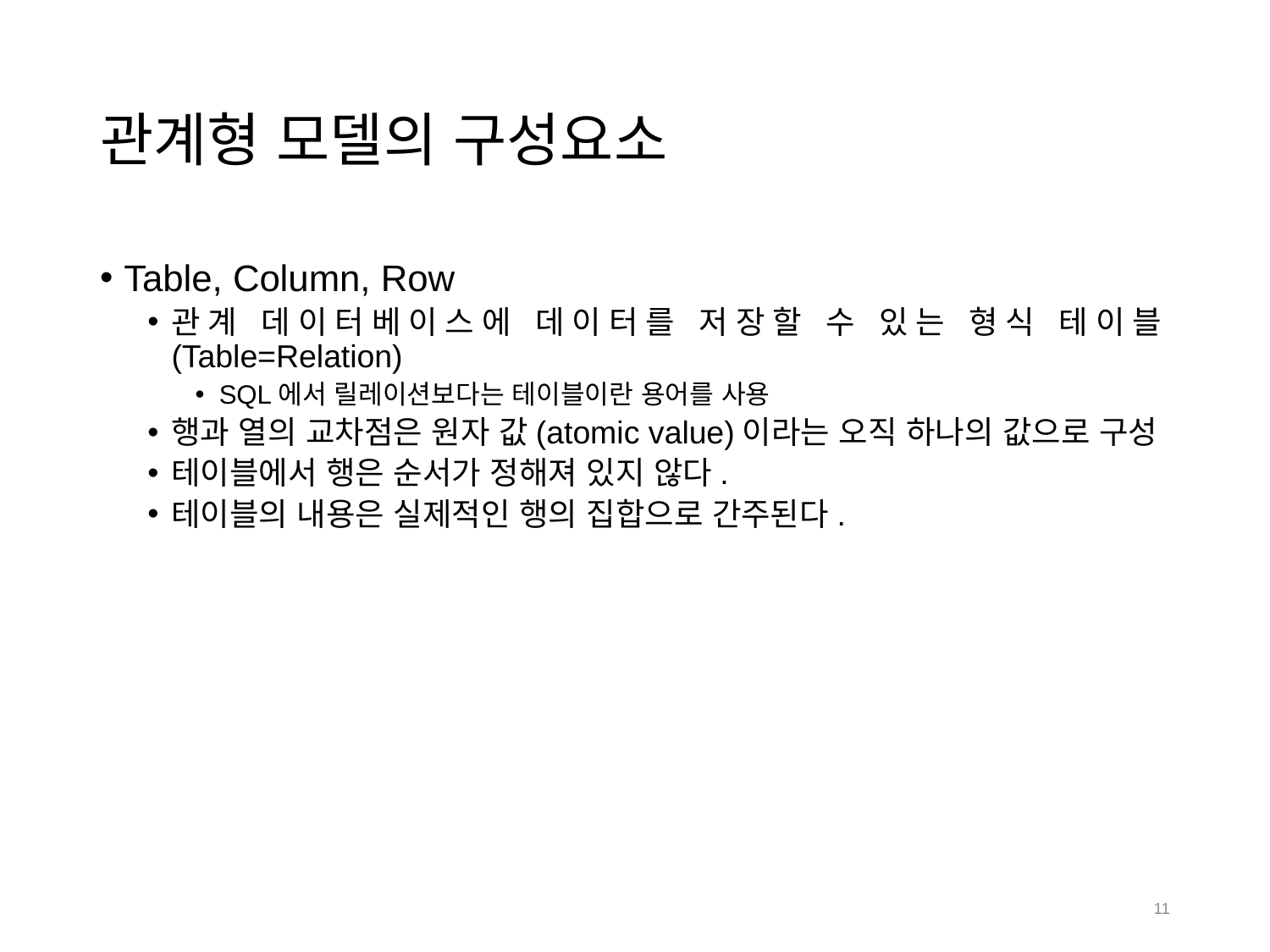

# 관계형 모델의 구성요소
Table, Column, Row
관계 데이터베이스에 데이터를 저장할 수 있는 형식 테이블(Table=Relation)
SQL에서 릴레이션보다는 테이블이란 용어를 사용
행과 열의 교차점은 원자 값(atomic value)이라는 오직 하나의 값으로 구성
테이블에서 행은 순서가 정해져 있지 않다.
테이블의 내용은 실제적인 행의 집합으로 간주된다.
11